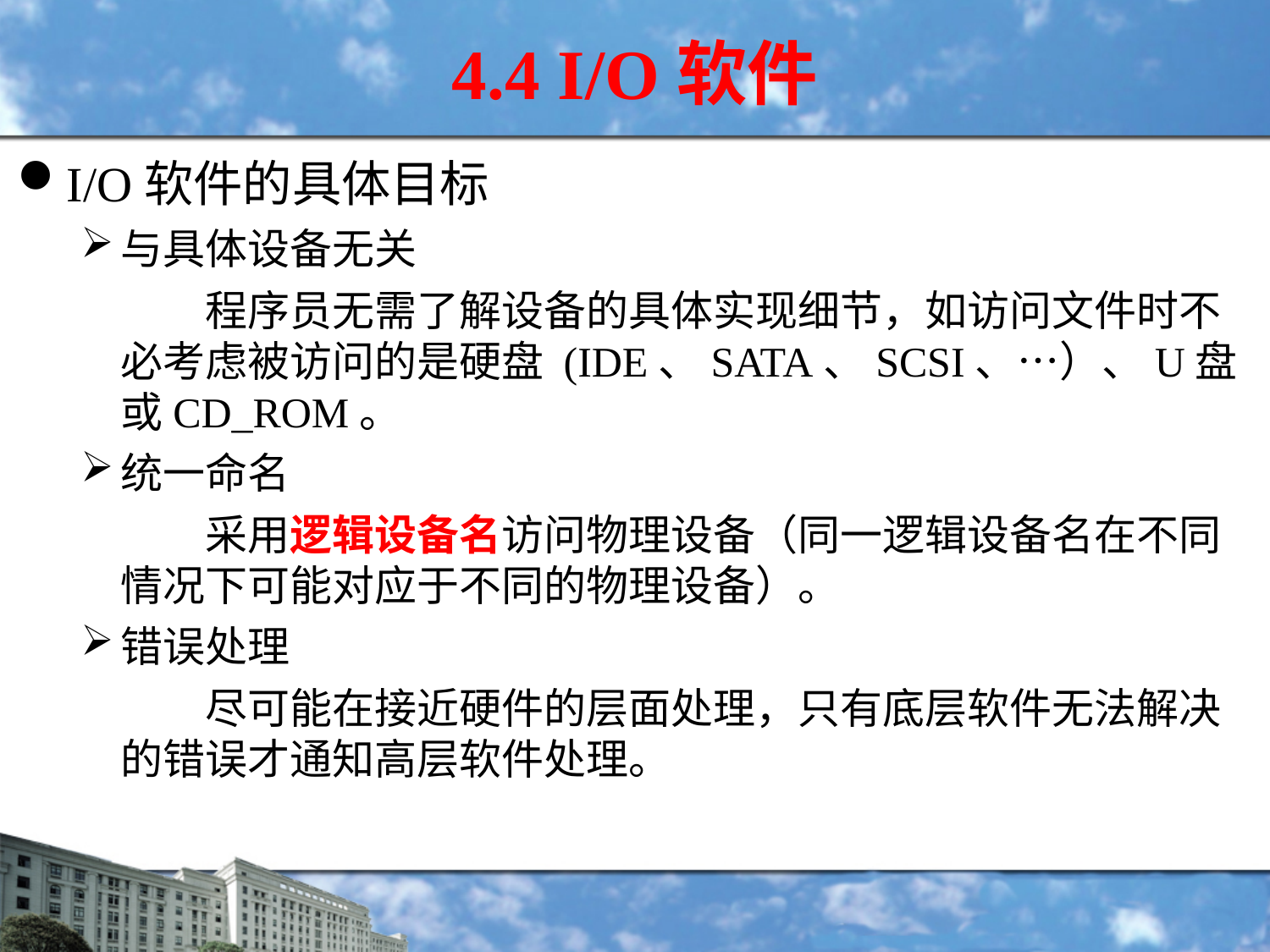

4.4 I/O软件
I/O软件的具体目标
与具体设备无关
            程序员无需了解设备的具体实现细节，如访问文件时不必考虑被访问的是硬盘 (IDE、SATA、SCSI、…）、U盘或CD_ROM。
统一命名
            采用逻辑设备名访问物理设备（同一逻辑设备名在不同情况下可能对应于不同的物理设备）。
错误处理
            尽可能在接近硬件的层面处理，只有底层软件无法解决的错误才通知高层软件处理。